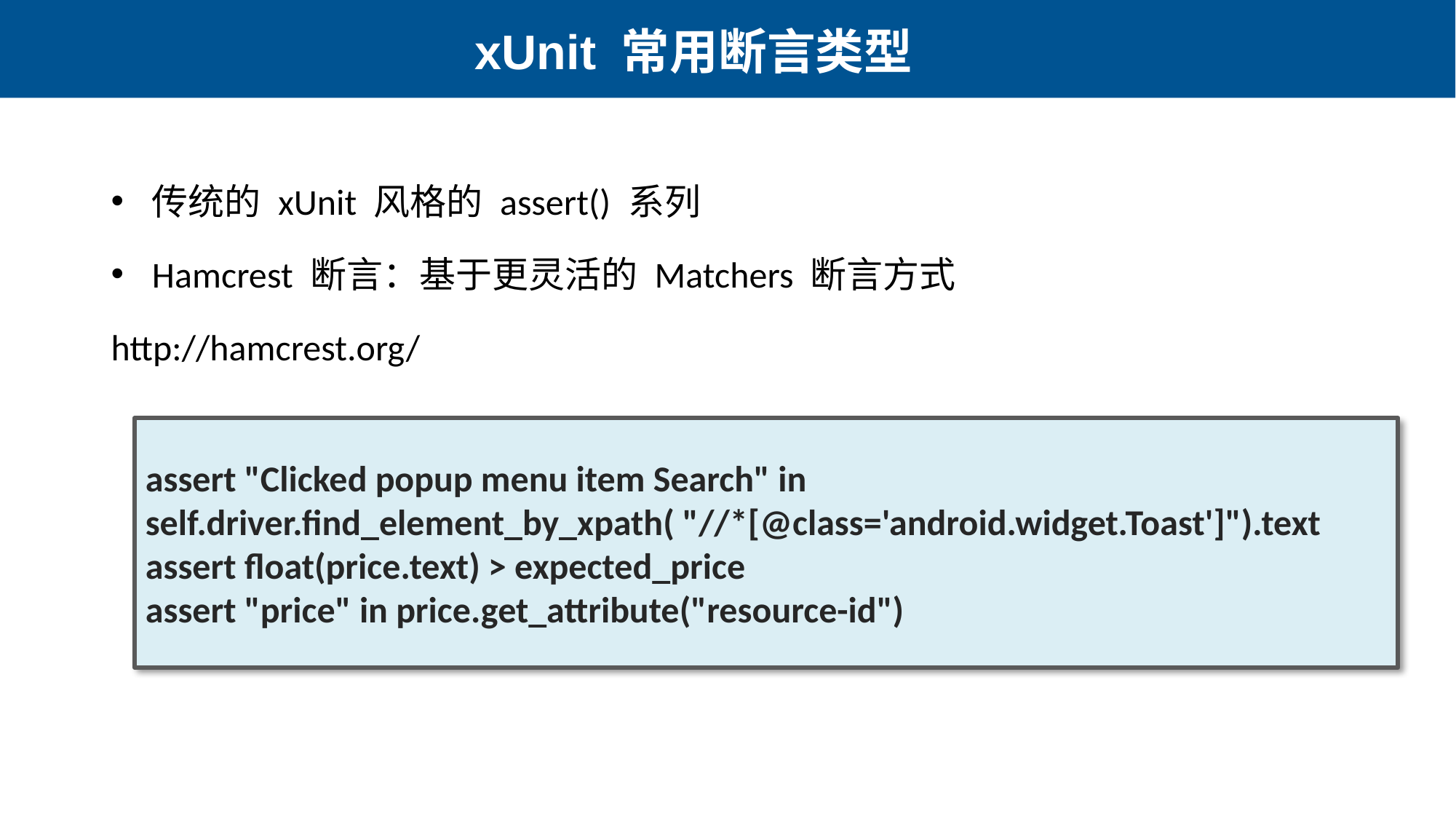

xUnit 常用断言类型
传统的 xUnit 风格的 assert() 系列
Hamcrest 断言：基于更灵活的 Matchers 断言方式
http://hamcrest.org/
assert "Clicked popup menu item Search" in self.driver.find_element_by_xpath( "//*[@class='android.widget.Toast']").text
assert float(price.text) > expected_price
assert "price" in price.get_attribute("resource-id")